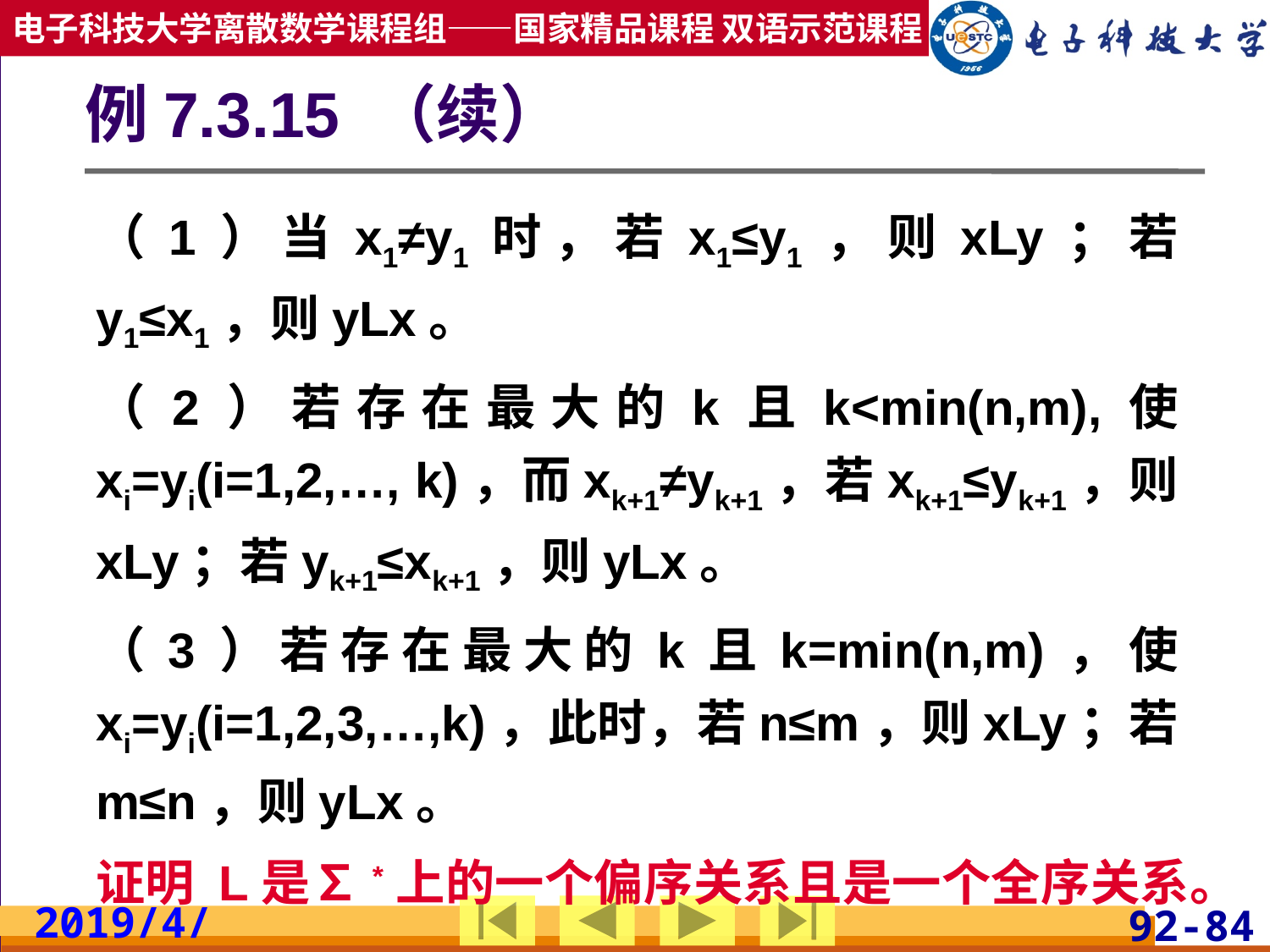

# 例7.3.15 （续）
（1）当x1≠y1时，若x1≤y1，则xLy；若y1≤x1，则yLx。
（2）若存在最大的k且k<min(n,m),使xi=yi(i=1,2,…, k)，而xk+1≠yk+1，若xk+1≤yk+1，则xLy；若yk+1≤xk+1，则yLx。
（3）若存在最大的k且k=min(n,m)，使xi=yi(i=1,2,3,…,k)，此时，若n≤m，则xLy；若m≤n，则yLx。
证明 L是∑*上的一个偏序关系且是一个全序关系。
2019/4/17